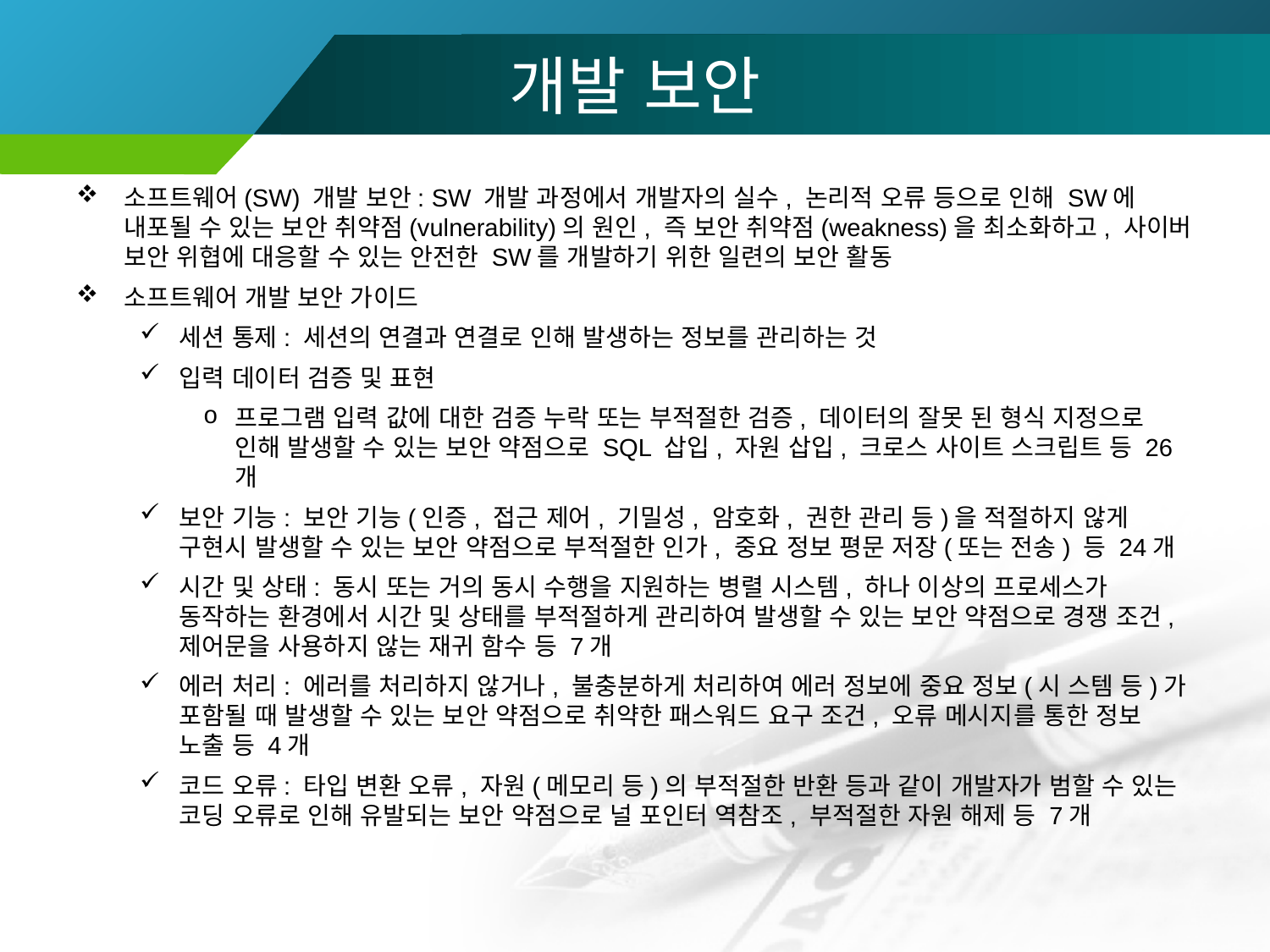

# 개발 보안
소프트웨어(SW) 개발 보안: SW 개발 과정에서 개발자의 실수, 논리적 오류 등으로 인해 SW에 내포될 수 있는 보안 취약점(vulnerability)의 원인, 즉 보안 취약점(weakness)을 최소화하고, 사이버 보안 위협에 대응할 수 있는 안전한 SW를 개발하기 위한 일련의 보안 활동
소프트웨어 개발 보안 가이드
세션 통제: 세션의 연결과 연결로 인해 발생하는 정보를 관리하는 것
입력 데이터 검증 및 표현
프로그램 입력 값에 대한 검증 누락 또는 부적절한 검증, 데이터의 잘못 된 형식 지정으로 인해 발생할 수 있는 보안 약점으로 SQL 삽입, 자원 삽입, 크로스 사이트 스크립트 등 26개
보안 기능: 보안 기능(인증, 접근 제어, 기밀성, 암호화, 권한 관리 등)을 적절하지 않게 구현시 발생할 수 있는 보안 약점으로 부적절한 인가, 중요 정보 평문 저장(또는 전송) 등 24개
시간 및 상태: 동시 또는 거의 동시 수행을 지원하는 병렬 시스템, 하나 이상의 프로세스가 동작하는 환경에서 시간 및 상태를 부적절하게 관리하여 발생할 수 있는 보안 약점으로 경쟁 조건, 제어문을 사용하지 않는 재귀 함수 등 7개
에러 처리: 에러를 처리하지 않거나, 불충분하게 처리하여 에러 정보에 중요 정보(시 스템 등)가 포함될 때 발생할 수 있는 보안 약점으로 취약한 패스워드 요구 조건, 오류 메시지를 통한 정보 노출 등 4개
코드 오류: 타입 변환 오류, 자원(메모리 등)의 부적절한 반환 등과 같이 개발자가 범할 수 있는 코딩 오류로 인해 유발되는 보안 약점으로 널 포인터 역참조, 부적절한 자원 해제 등 7개